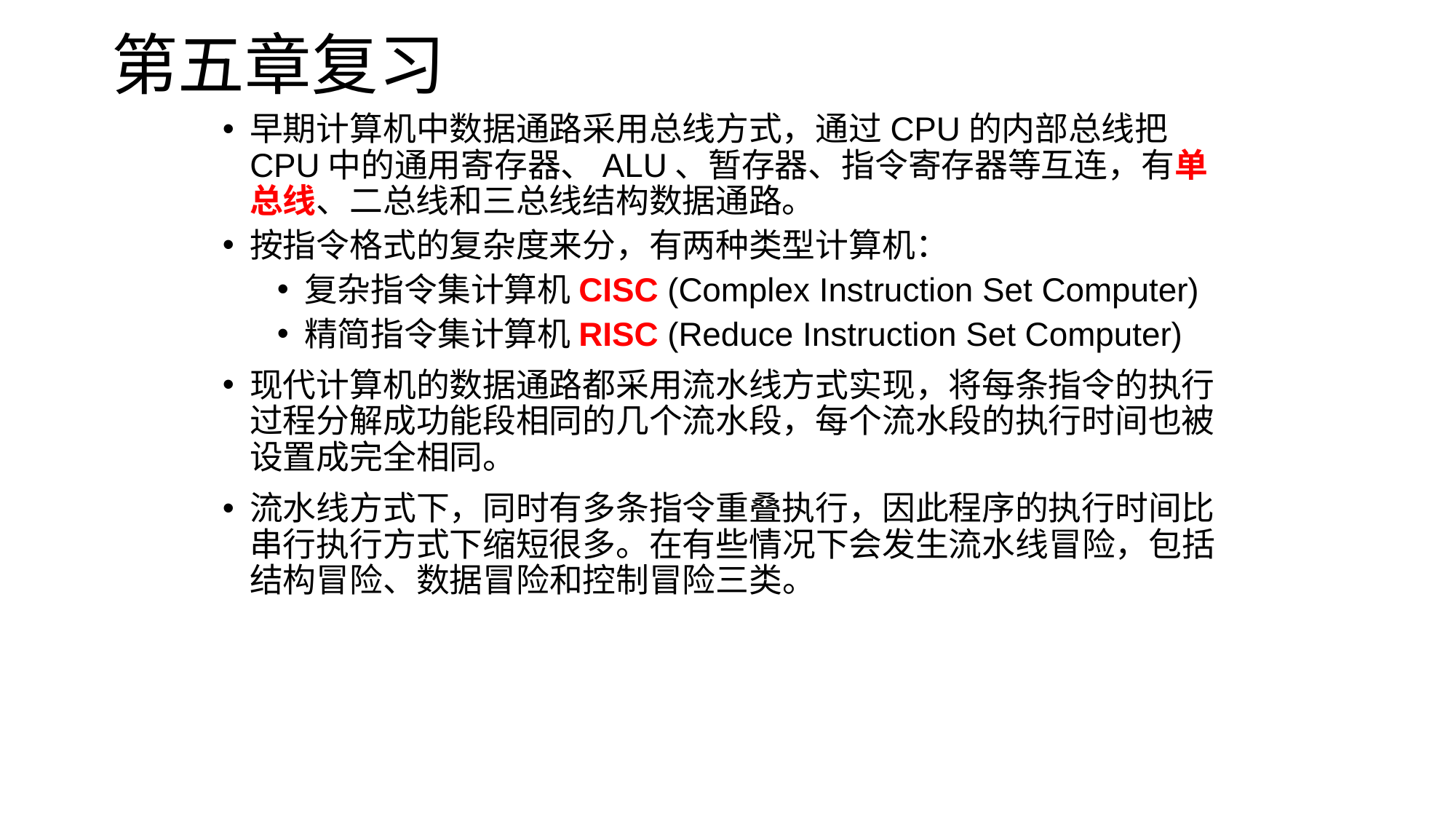

# 第五章复习
早期计算机中数据通路采用总线方式，通过CPU的内部总线把CPU中的通用寄存器、ALU、暂存器、指令寄存器等互连，有单总线、二总线和三总线结构数据通路。
按指令格式的复杂度来分，有两种类型计算机：
复杂指令集计算机CISC (Complex Instruction Set Computer)
精简指令集计算机RISC (Reduce Instruction Set Computer)
现代计算机的数据通路都采用流水线方式实现，将每条指令的执行过程分解成功能段相同的几个流水段，每个流水段的执行时间也被设置成完全相同。
流水线方式下，同时有多条指令重叠执行，因此程序的执行时间比串行执行方式下缩短很多。在有些情况下会发生流水线冒险，包括结构冒险、数据冒险和控制冒险三类。